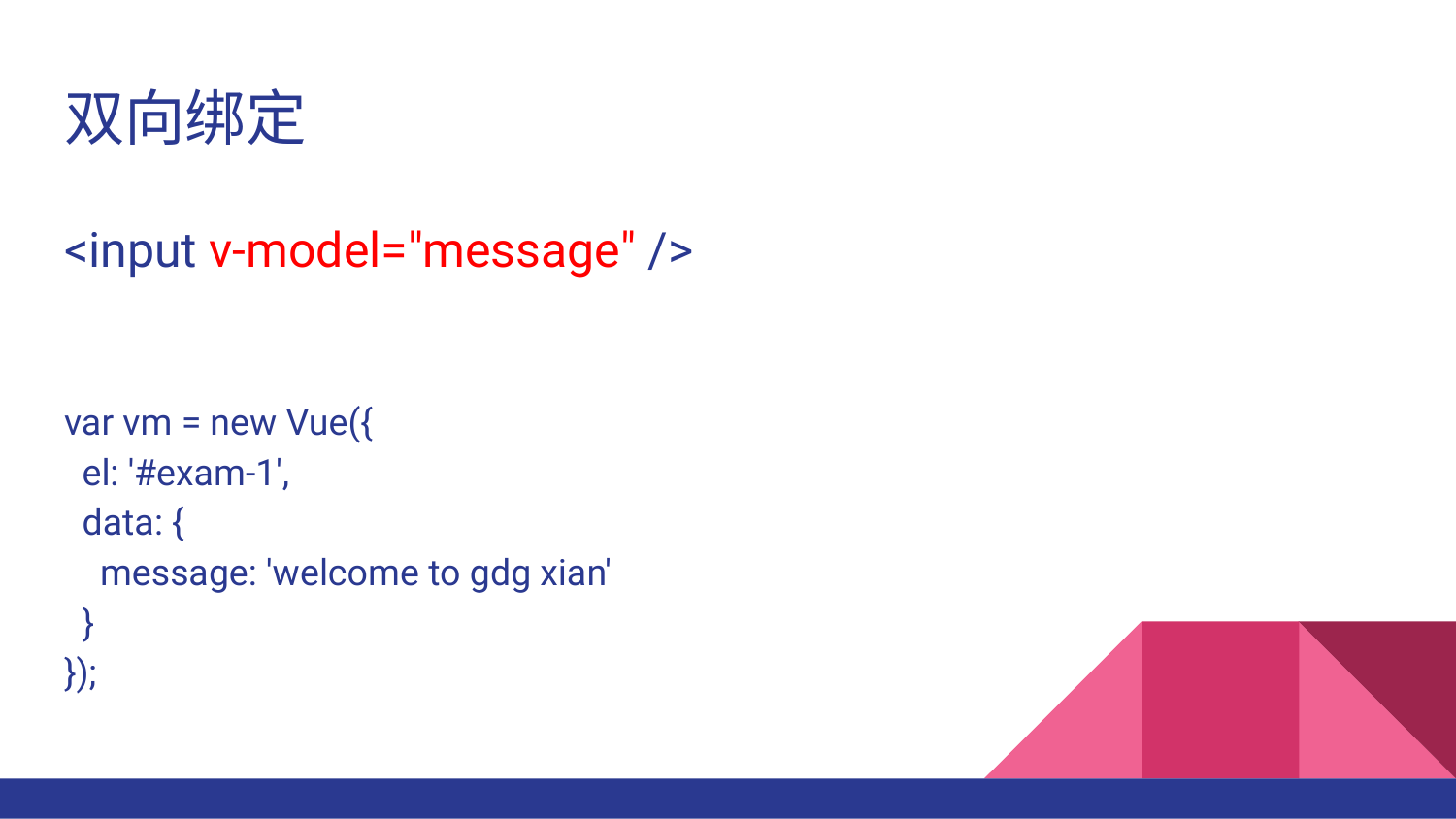

# 双向绑定
<input v-model="message" />

var vm = new Vue({
  el: '#exam-1',
  data: {
    message: 'welcome to gdg xian'
  }
});